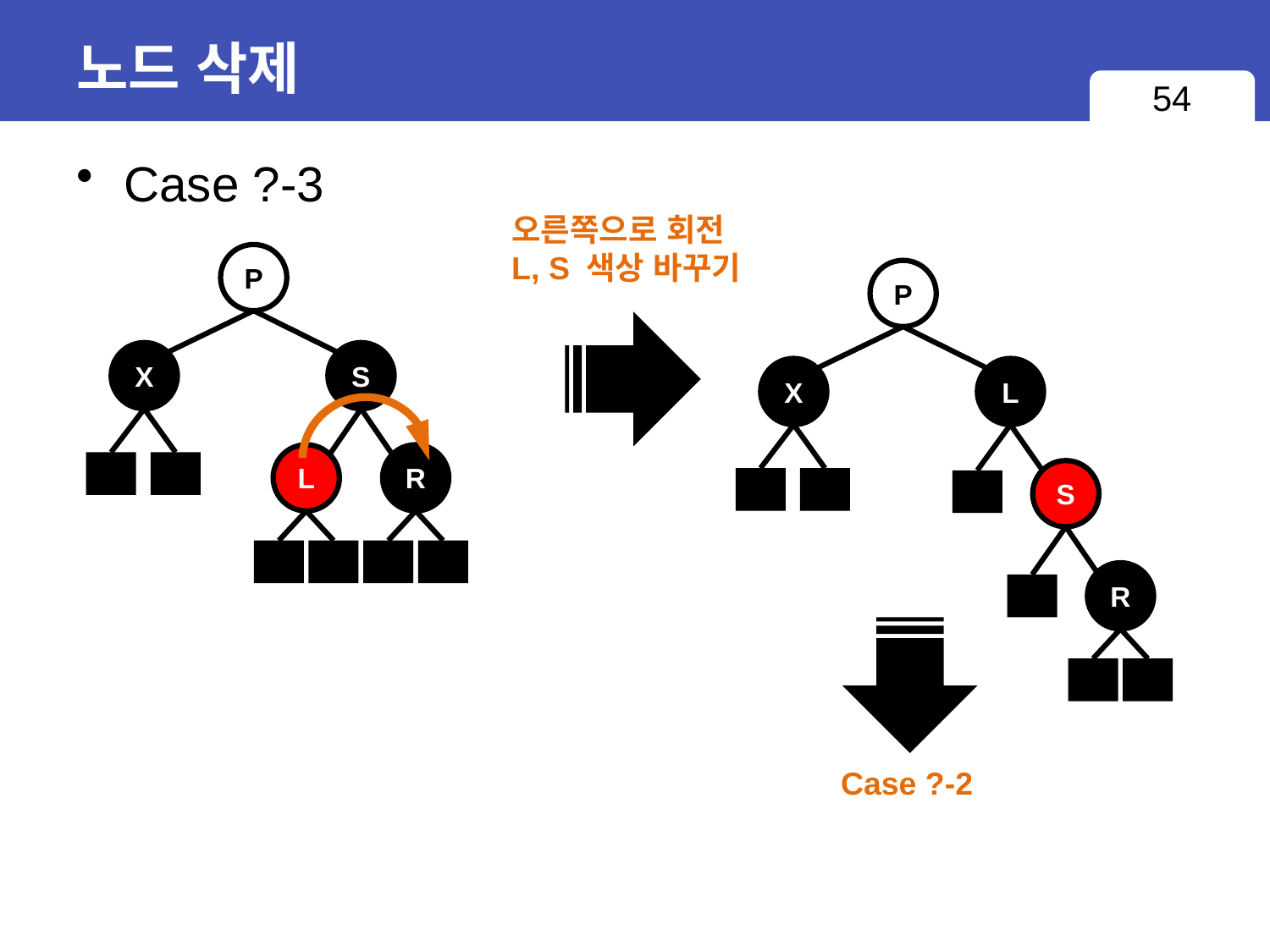

# 노드 삭제
54
Case ?-3
오른쪽으로 회전
L, S 색상 바꾸기
P
P

S
X
L
X

L
R

S

R

 Case ?-2